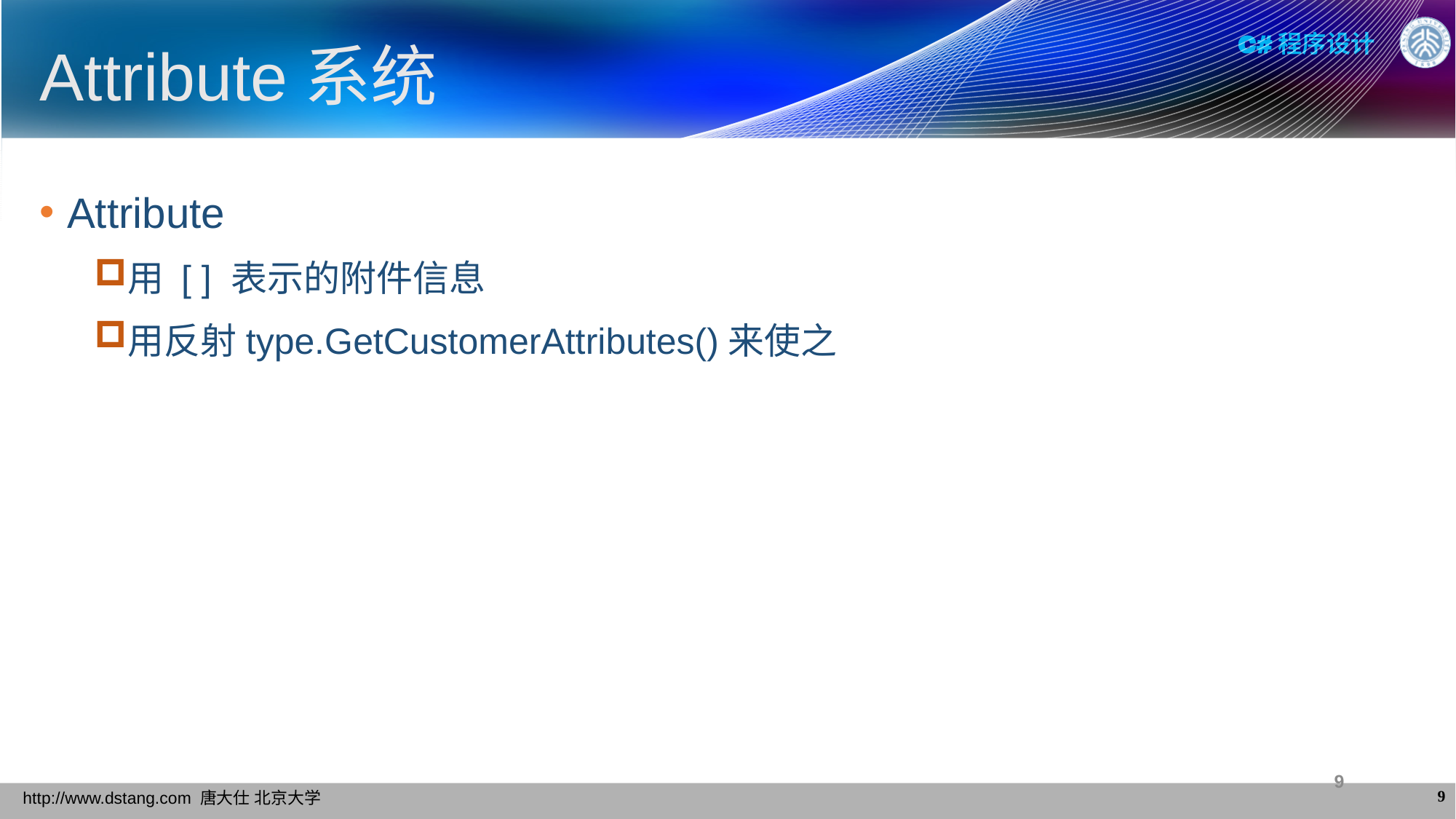

# Attribute系统
Attribute
用 [ ] 表示的附件信息
用反射type.GetCustomerAttributes()来使之

9